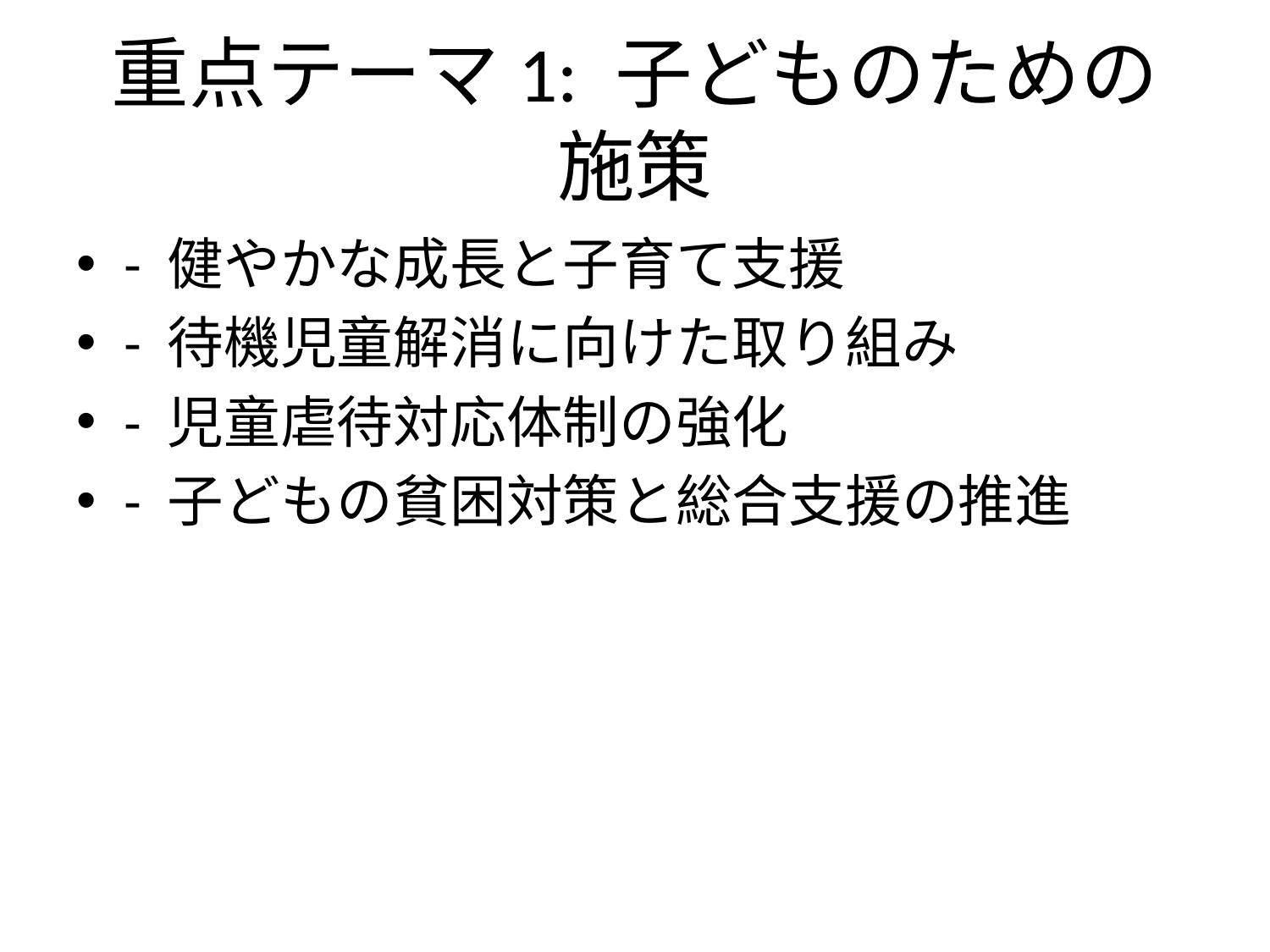

# 重点テーマ1: 子どものための施策
- 健やかな成長と子育て支援
- 待機児童解消に向けた取り組み
- 児童虐待対応体制の強化
- 子どもの貧困対策と総合支援の推進